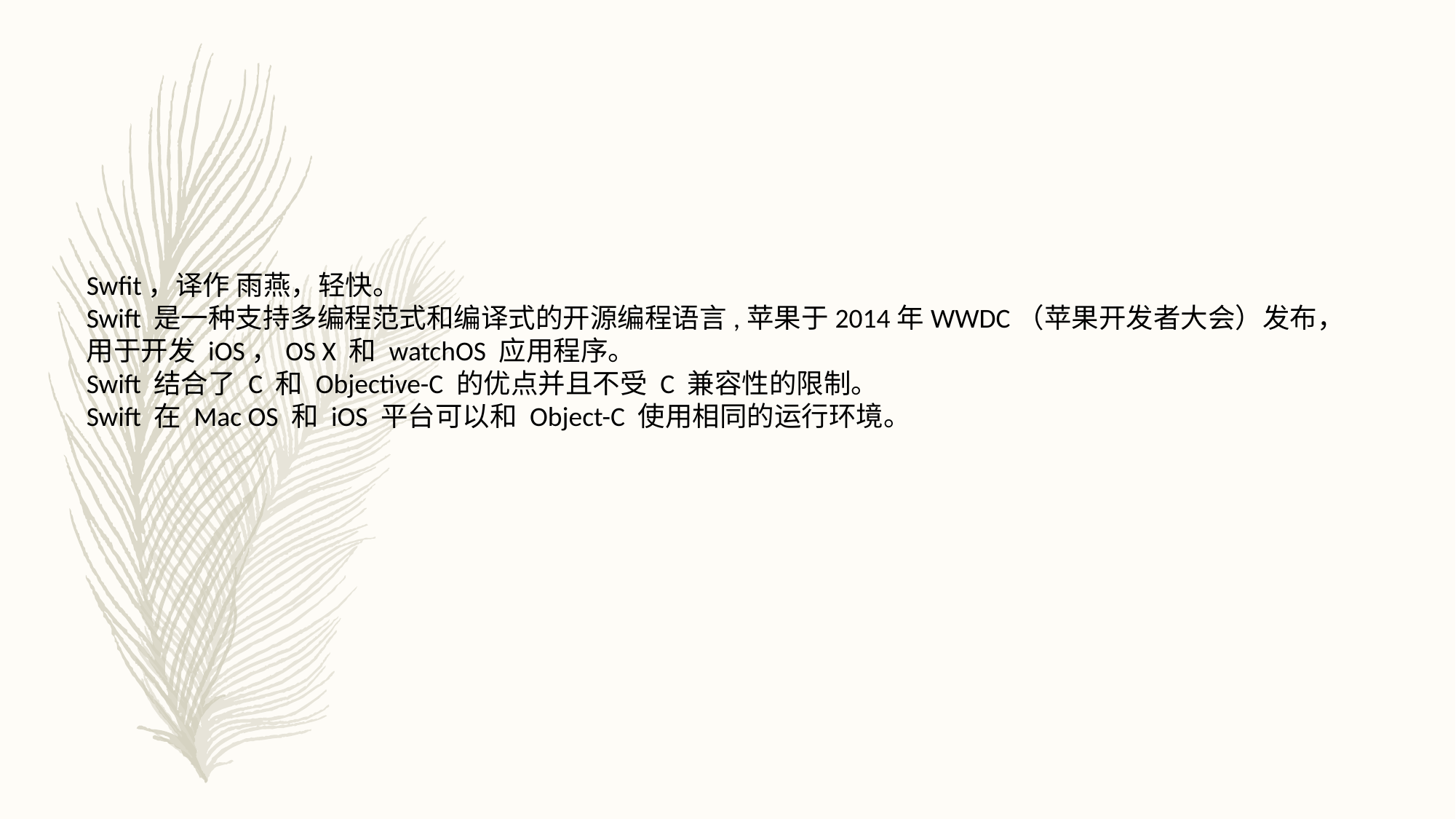

Swfit，译作 雨燕，轻快。
Swift 是一种支持多编程范式和编译式的开源编程语言,苹果于2014年WWDC（苹果开发者大会）发布，
用于开发 iOS，OS X 和 watchOS 应用程序。
Swift 结合了 C 和 Objective-C 的优点并且不受 C 兼容性的限制。
Swift 在 Mac OS 和 iOS 平台可以和 Object-C 使用相同的运行环境。